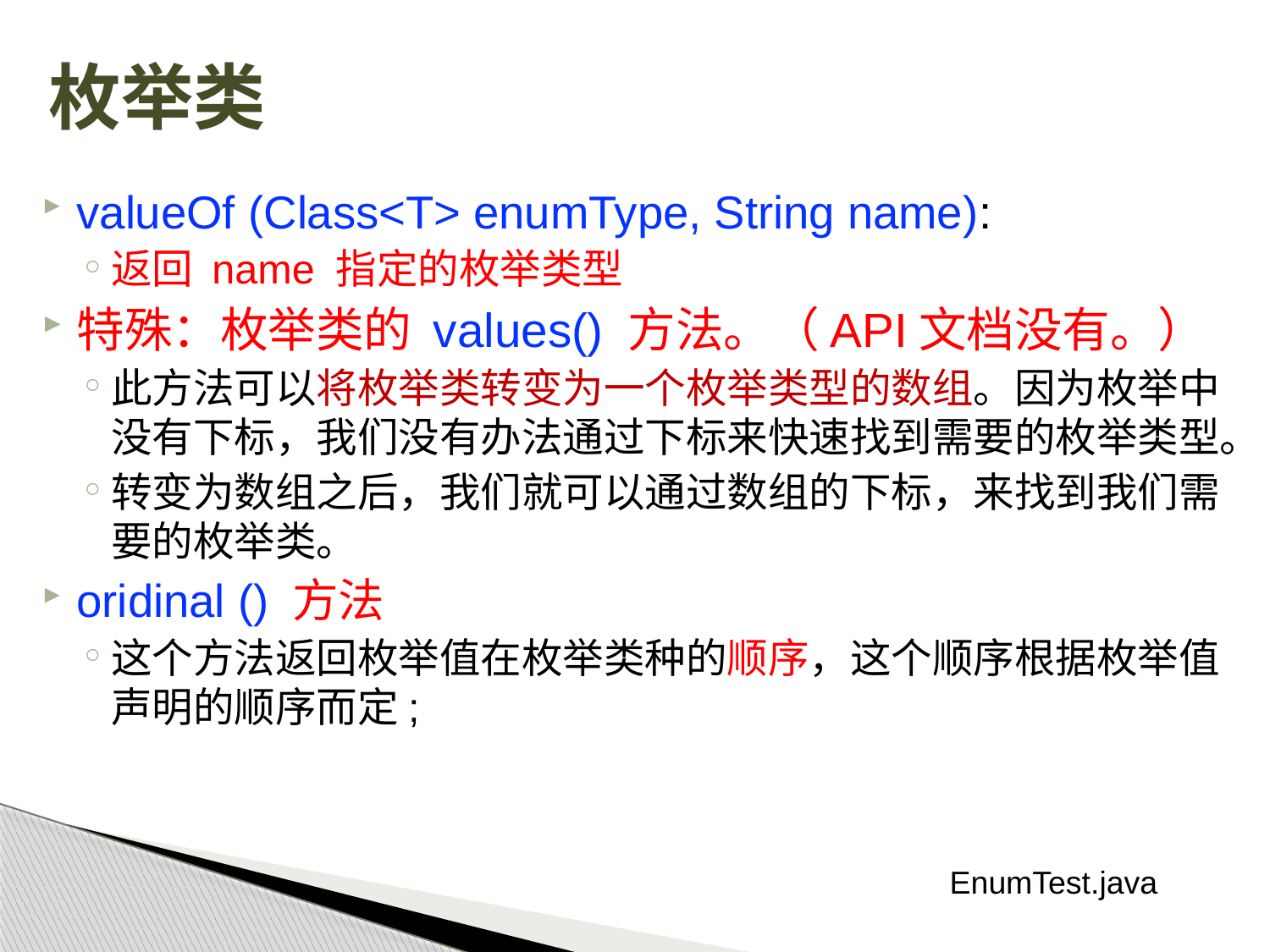

# 枚举类
valueOf (Class<T> enumType, String name):
返回 name 指定的枚举类型
特殊：枚举类的 values() 方法。（API文档没有。）
此方法可以将枚举类转变为一个枚举类型的数组。因为枚举中没有下标，我们没有办法通过下标来快速找到需要的枚举类型。
转变为数组之后，我们就可以通过数组的下标，来找到我们需要的枚举类。
oridinal () 方法
这个方法返回枚举值在枚举类种的顺序，这个顺序根据枚举值声明的顺序而定;
EnumTest.java